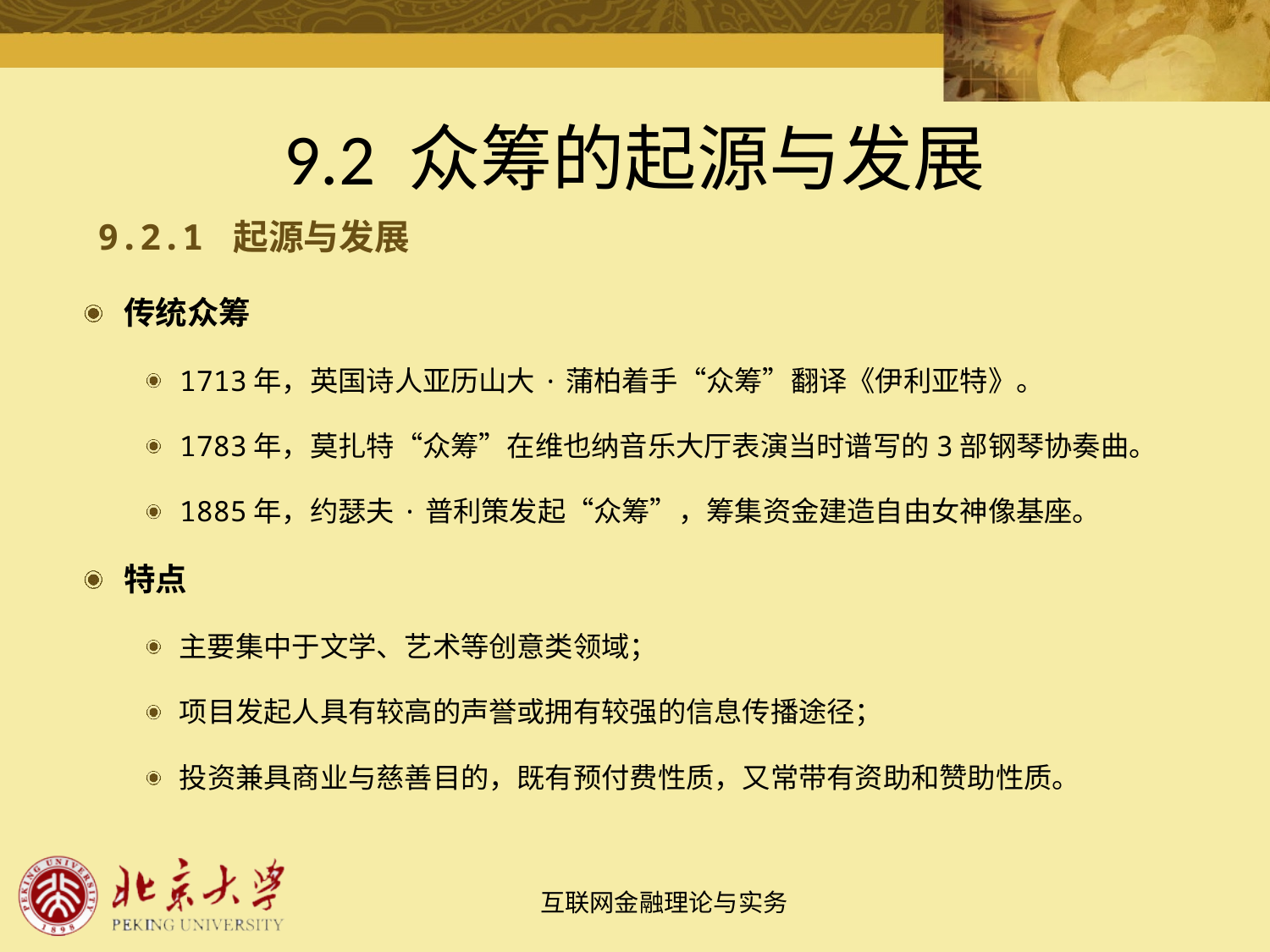

# 9.2 众筹的起源与发展
9.2.1 起源与发展
传统众筹
1713年，英国诗人亚历山大·蒲柏着手“众筹”翻译《伊利亚特》。
1783年，莫扎特“众筹”在维也纳音乐大厅表演当时谱写的3部钢琴协奏曲。
1885年，约瑟夫·普利策发起“众筹”，筹集资金建造自由女神像基座。
特点
主要集中于文学、艺术等创意类领域；
项目发起人具有较高的声誉或拥有较强的信息传播途径；
投资兼具商业与慈善目的，既有预付费性质，又常带有资助和赞助性质。